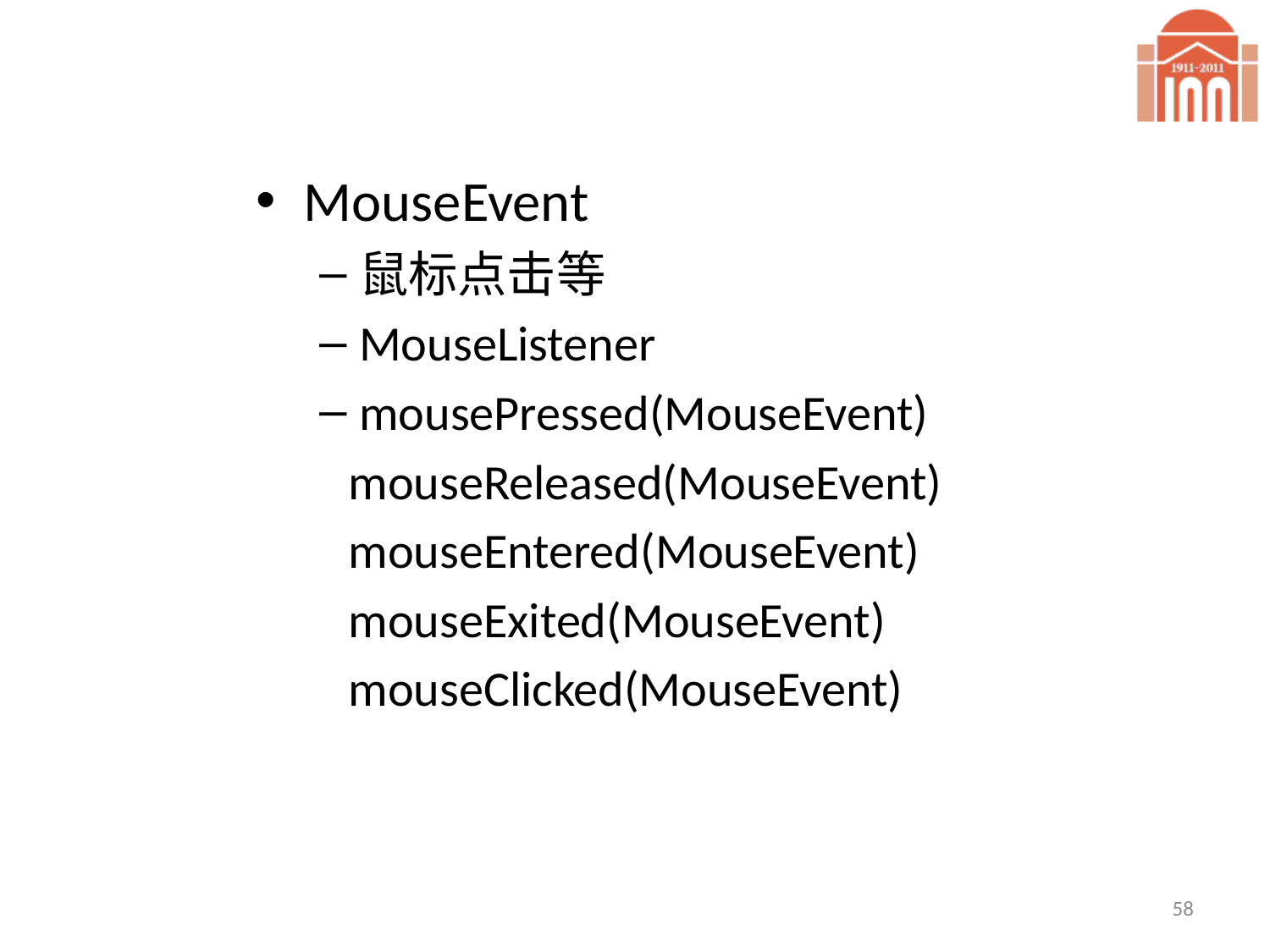

MouseEvent
鼠标点击等
MouseListener
mousePressed(MouseEvent)
	    mouseReleased(MouseEvent)
	    mouseEntered(MouseEvent)
	    mouseExited(MouseEvent)
	    mouseClicked(MouseEvent)
58